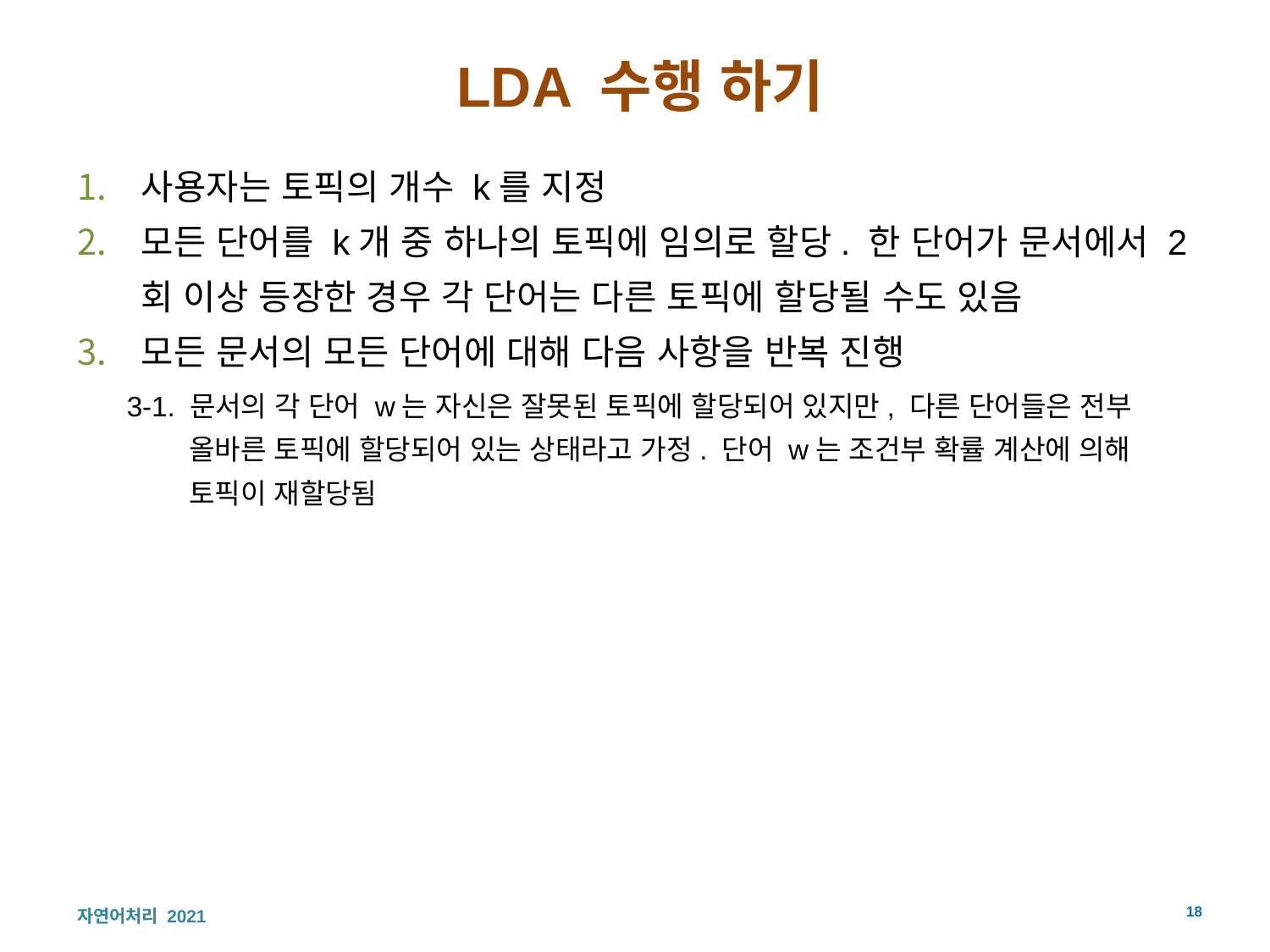

# LDA 수행 하기
사용자는 토픽의 개수 k를 지정
모든 단어를 k개 중 하나의 토픽에 임의로 할당. 한 단어가 문서에서 2회 이상 등장한 경우 각 단어는 다른 토픽에 할당될 수도 있음
모든 문서의 모든 단어에 대해 다음 사항을 반복 진행
3-1. 문서의 각 단어 w는 자신은 잘못된 토픽에 할당되어 있지만, 다른 단어들은 전부 올바른 토픽에 할당되어 있는 상태라고 가정. 단어 w는 조건부 확률 계산에 의해 토픽이 재할당됨